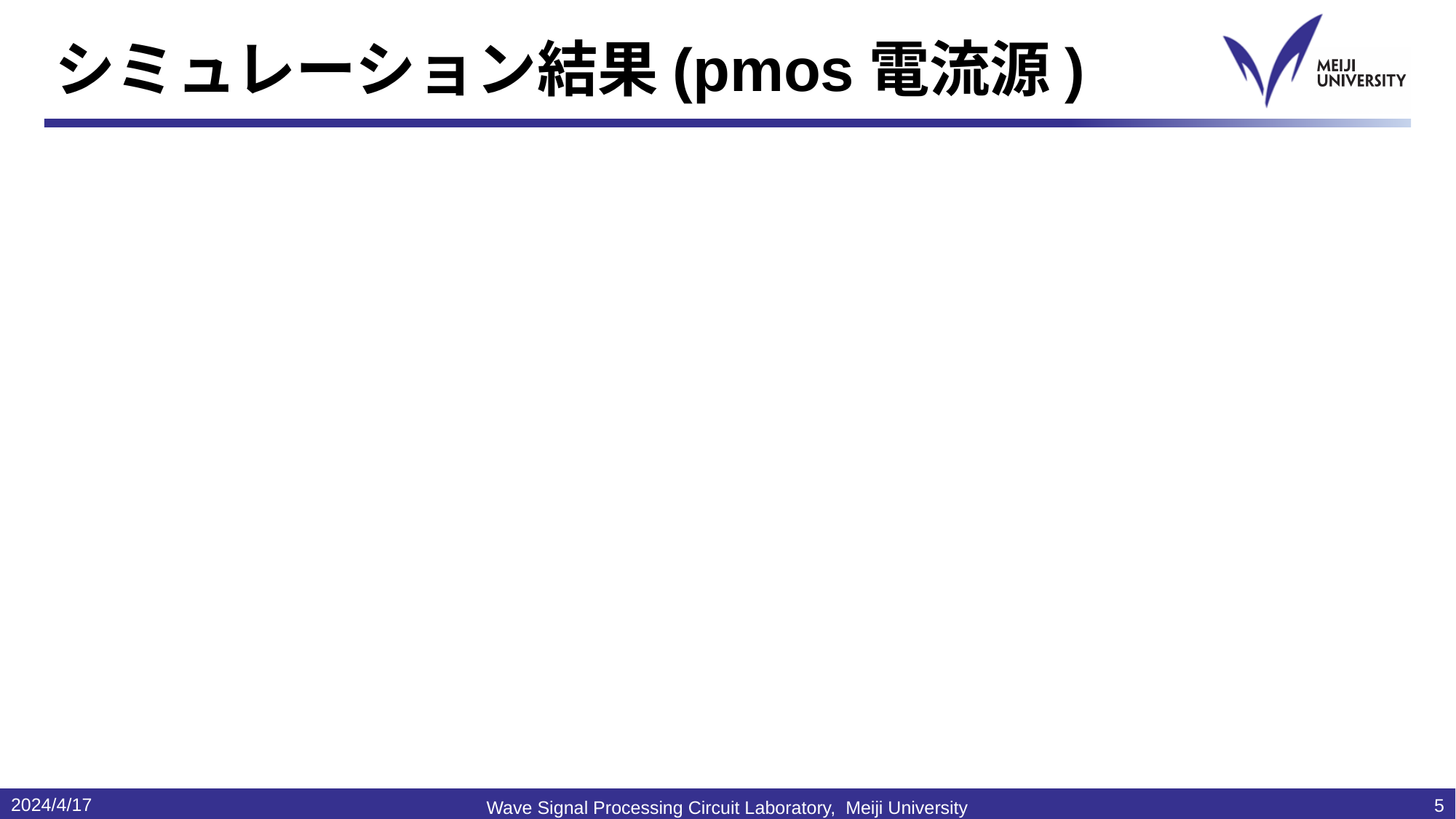

# シミュレーション結果(pmos電流源)
2024/4/17
5
Wave Signal Processing Circuit Laboratory,  Meiji University